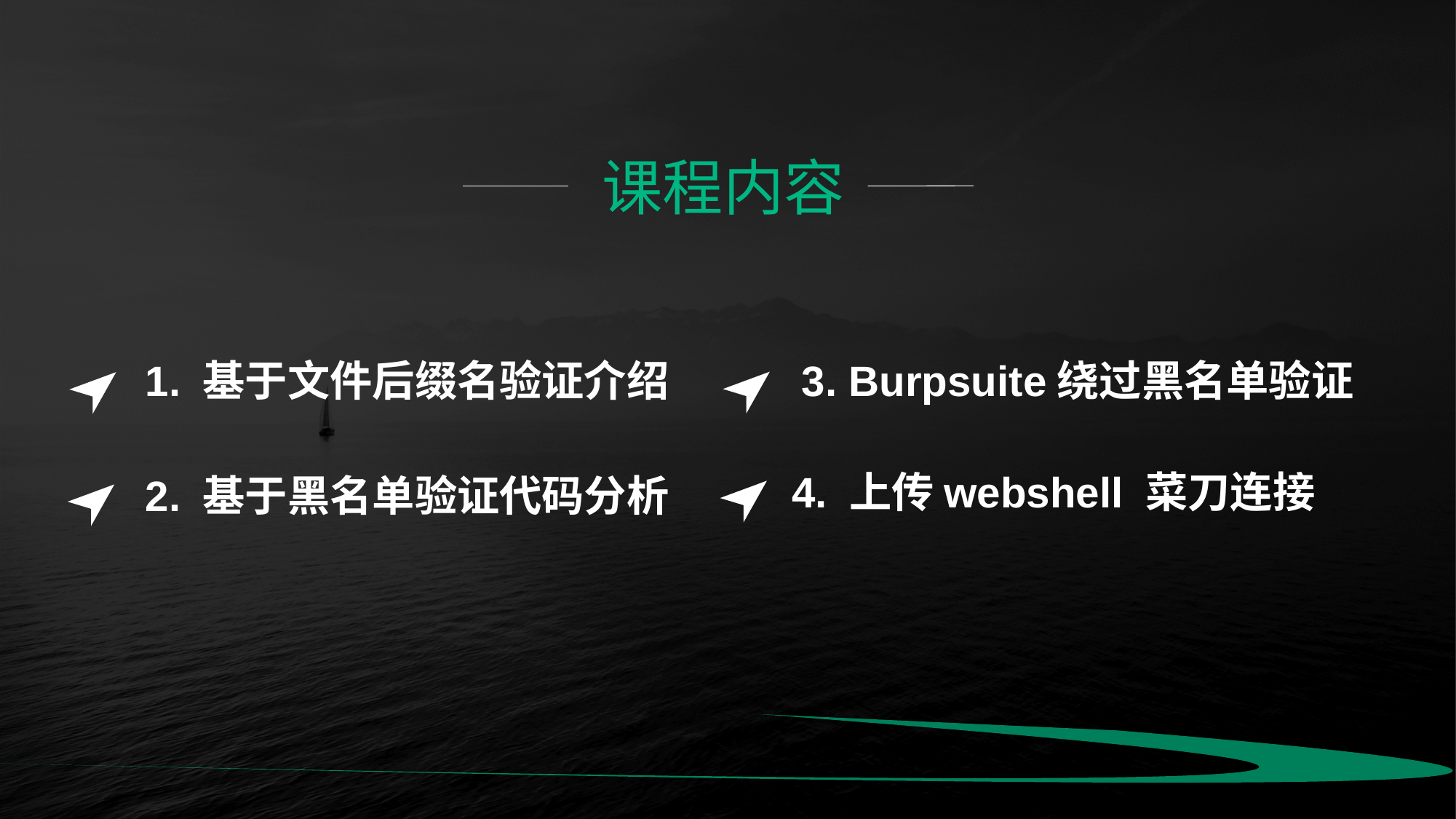

课程内容
3. Burpsuite绕过黑名单验证

4. 上传webshell 菜刀连接

1. 基于文件后缀名验证介绍

2. 基于黑名单验证代码分析